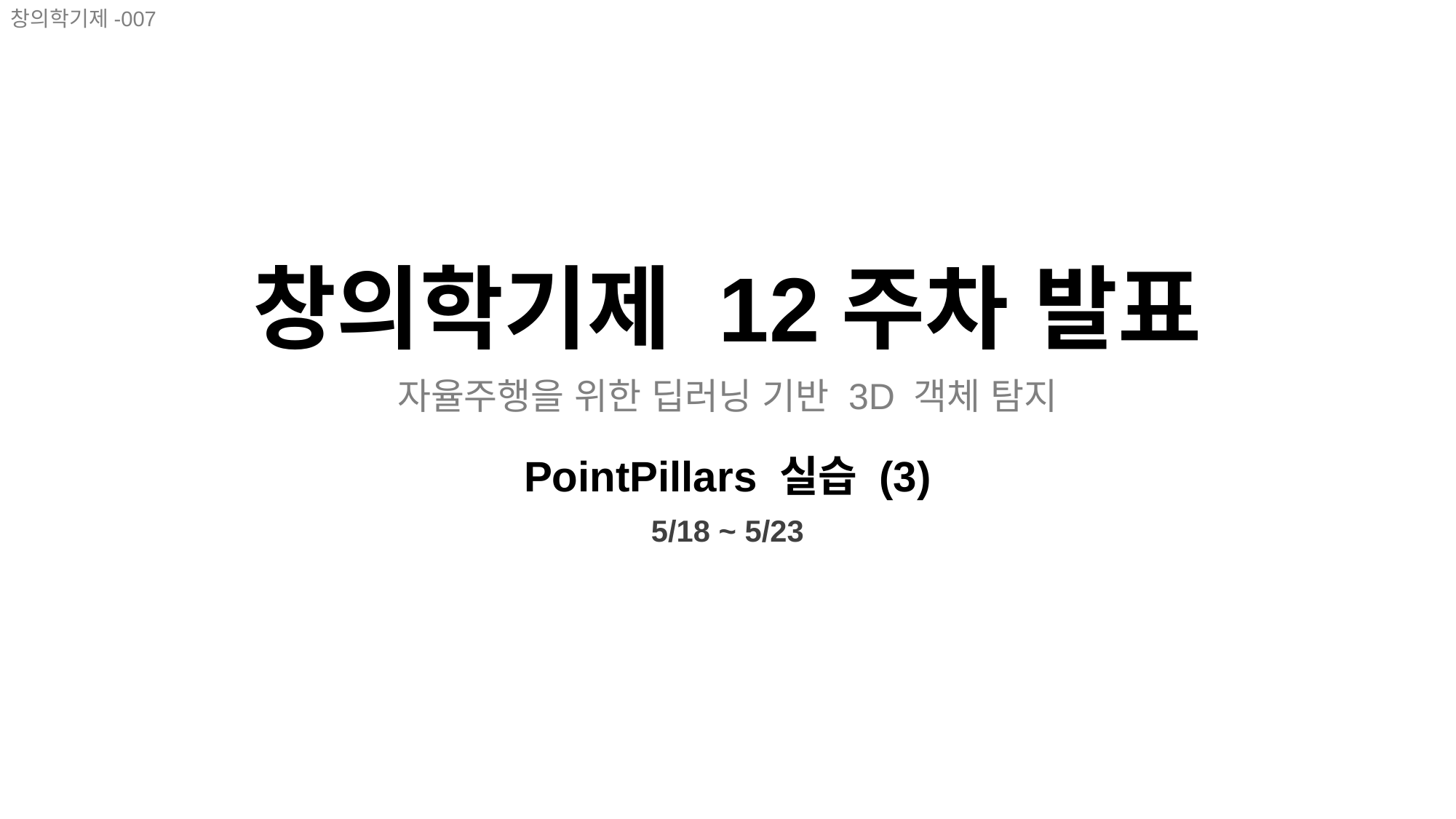

창의학기제-007
# 창의학기제 12주차 발표
자율주행을 위한 딥러닝 기반 3D 객체 탐지
PointPillars 실습 (3)
5/18 ~ 5/23